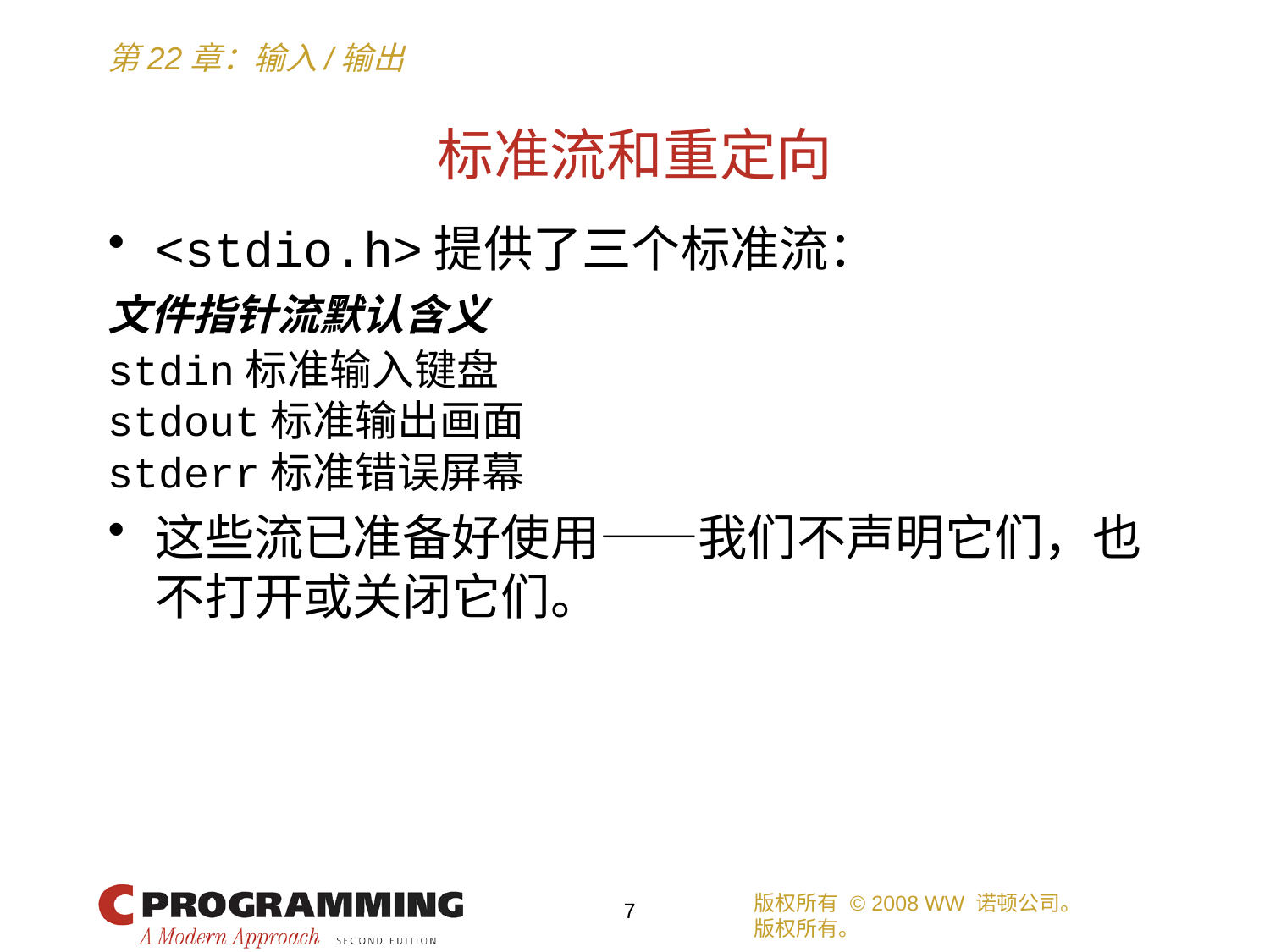

# 标准流和重定向
<stdio.h>提供了三个标准流：
文件指针流默认含义
stdin标准输入键盘
stdout标准输出画面
stderr标准错误屏幕
这些流已准备好使用——我们不声明它们，也不打开或关闭它们。

版权所有 © 2008 WW 诺顿公司。
版权所有。
7